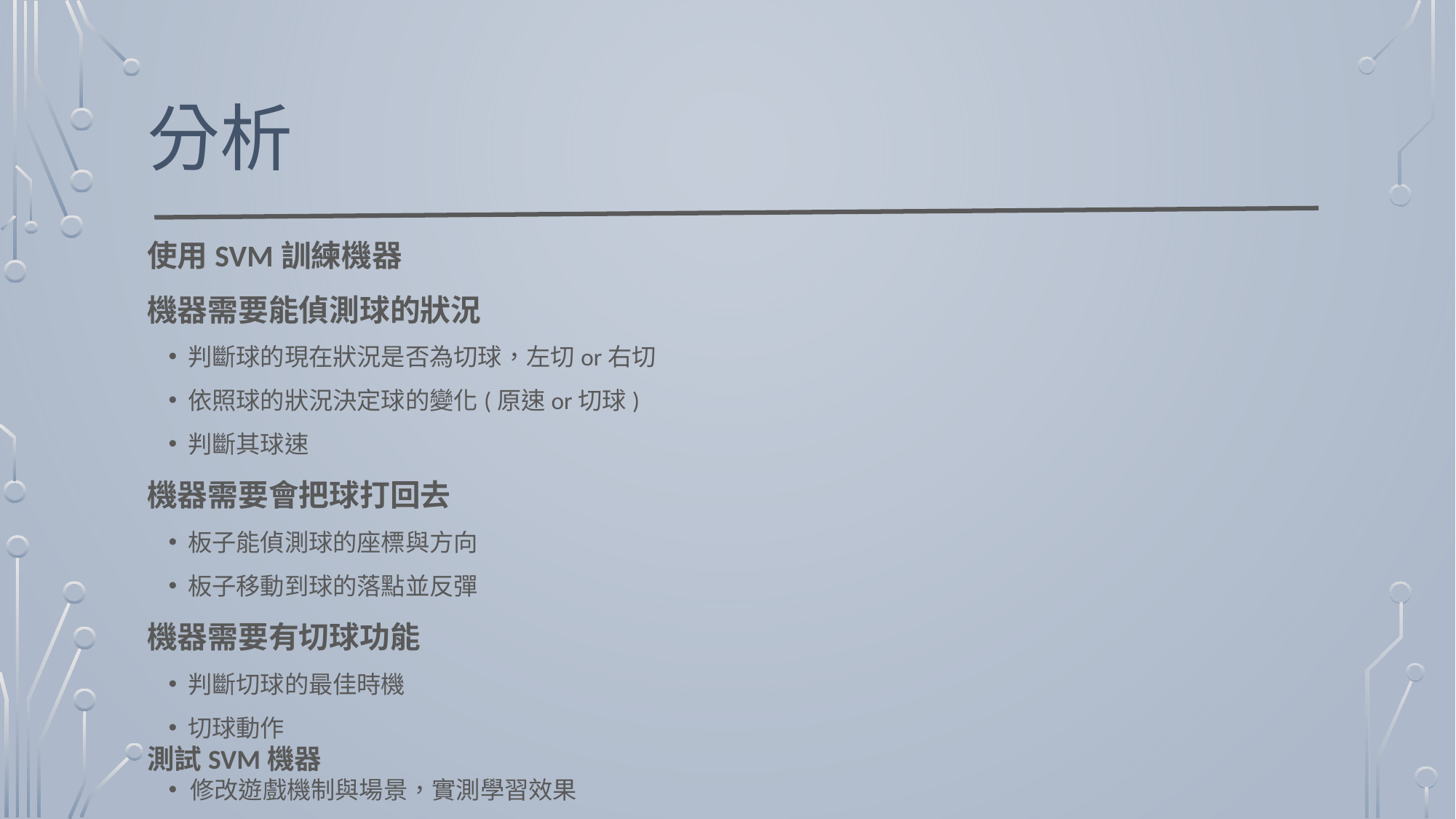

# 分析
使用SVM訓練機器
機器需要能偵測球的狀況
判斷球的現在狀況是否為切球，左切or右切
依照球的狀況決定球的變化(原速or切球)
判斷其球速
機器需要會把球打回去
板子能偵測球的座標與方向
板子移動到球的落點並反彈
機器需要有切球功能
判斷切球的最佳時機
切球動作
測試SVM機器
修改遊戲機制與場景，實測學習效果